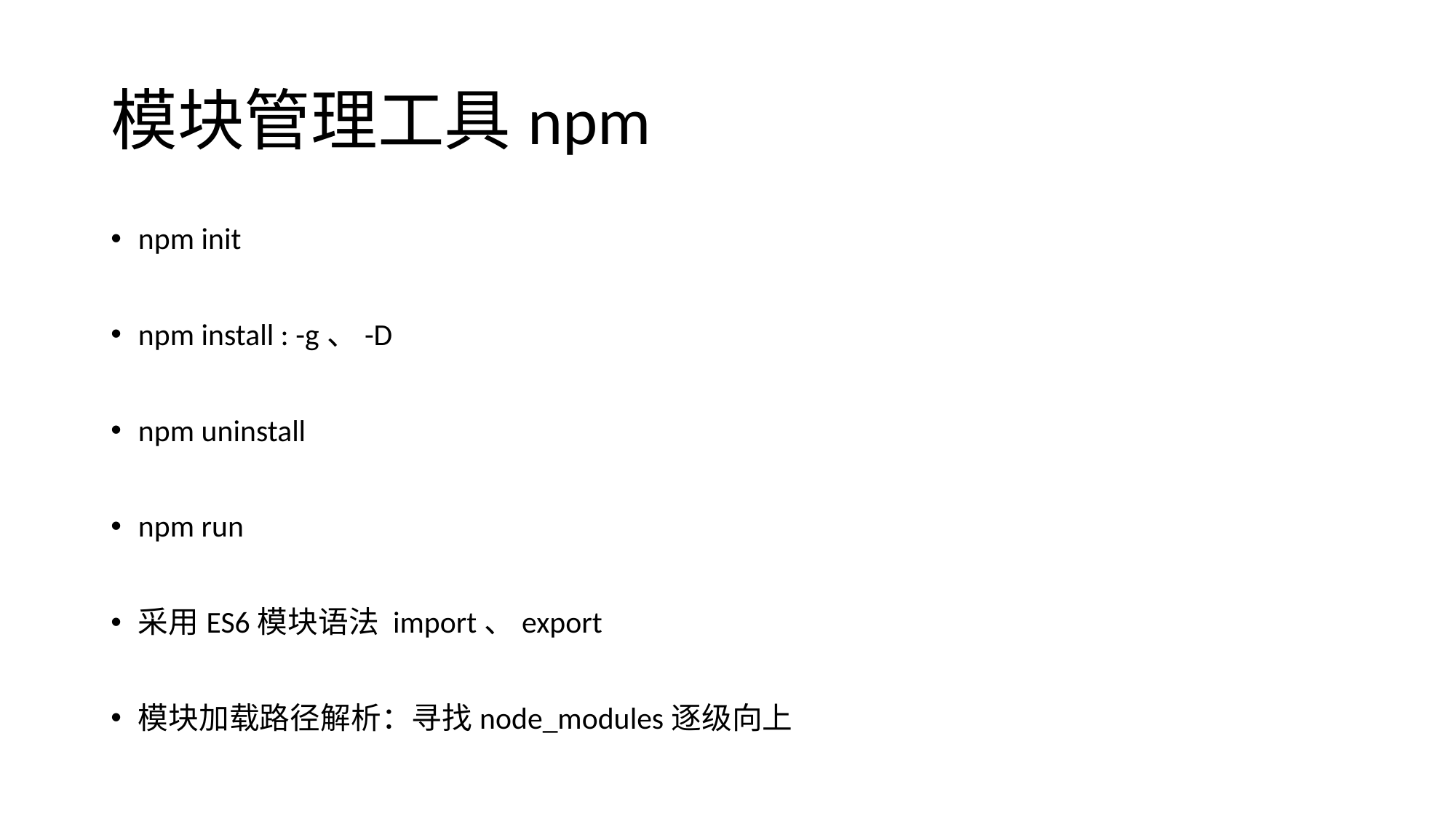

# 模块管理工具npm
npm init

npm install : -g、-D

npm uninstall

npm run

采用ES6模块语法 import、export

模块加载路径解析：寻找node_modules逐级向上